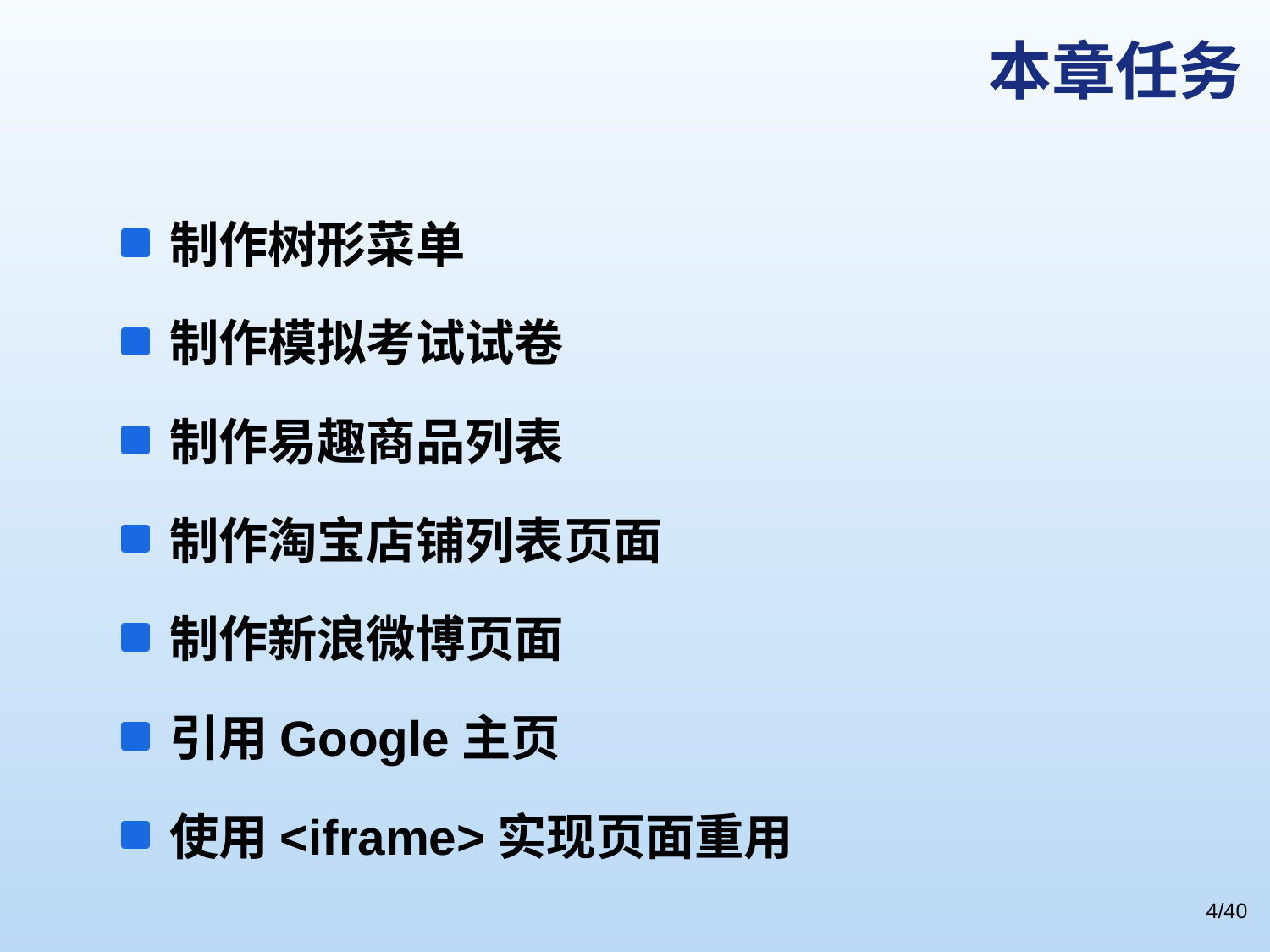

# 本章任务
制作树形菜单
制作模拟考试试卷
制作易趣商品列表
制作淘宝店铺列表页面
制作新浪微博页面
引用Google主页
使用<iframe>实现页面重用
4/40